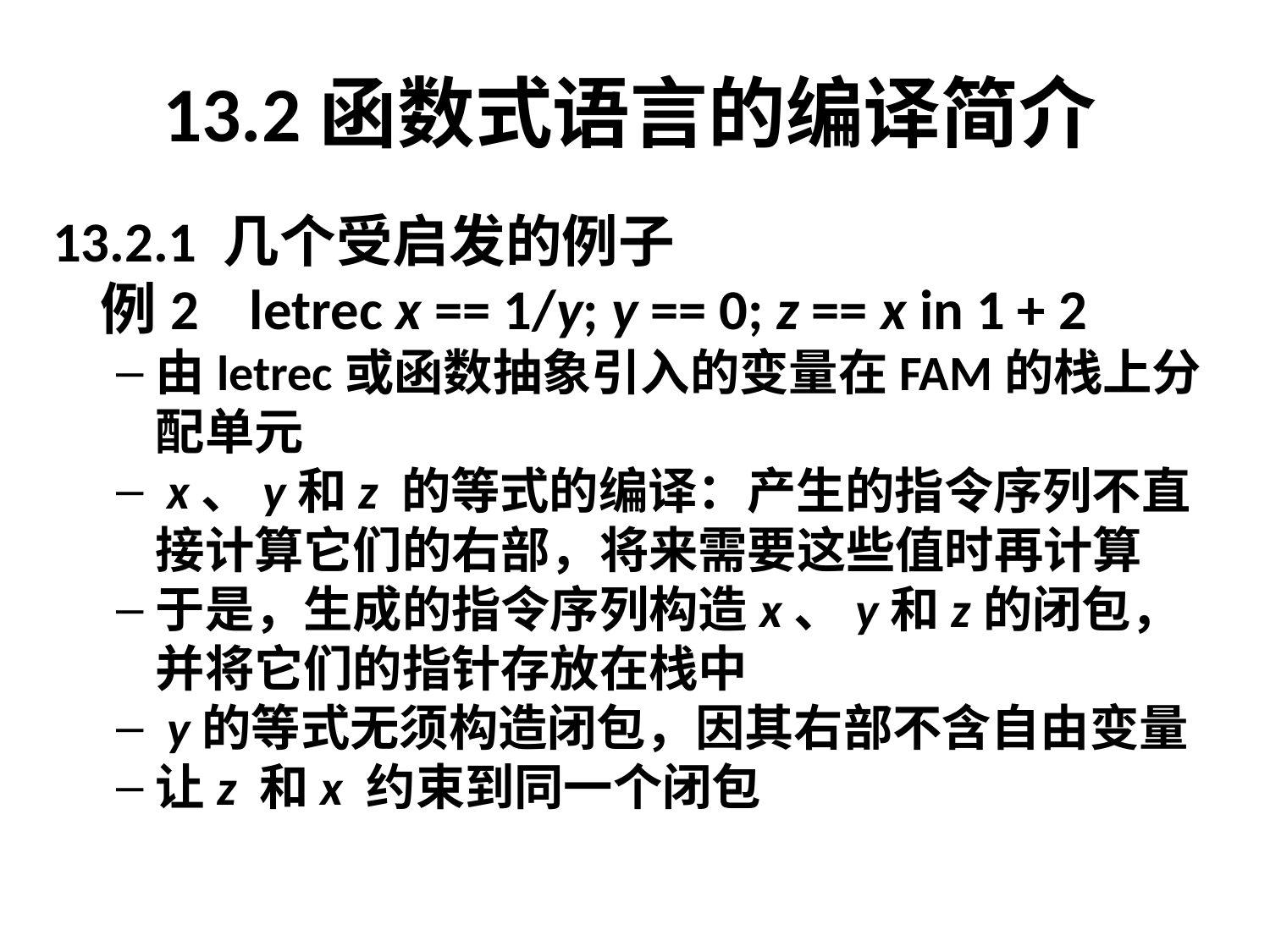

# 13.2函数式语言的编译简介
13.2.1 几个受启发的例子
	例2    letrec x == 1/y; y == 0; z == x in 1 + 2
由letrec或函数抽象引入的变量在FAM的栈上分配单元
 x、y和z 的等式的编译：产生的指令序列不直接计算它们的右部，将来需要这些值时再计算
于是，生成的指令序列构造x、y和z的闭包，并将它们的指针存放在栈中
 y的等式无须构造闭包，因其右部不含自由变量
让z 和x 约束到同一个闭包